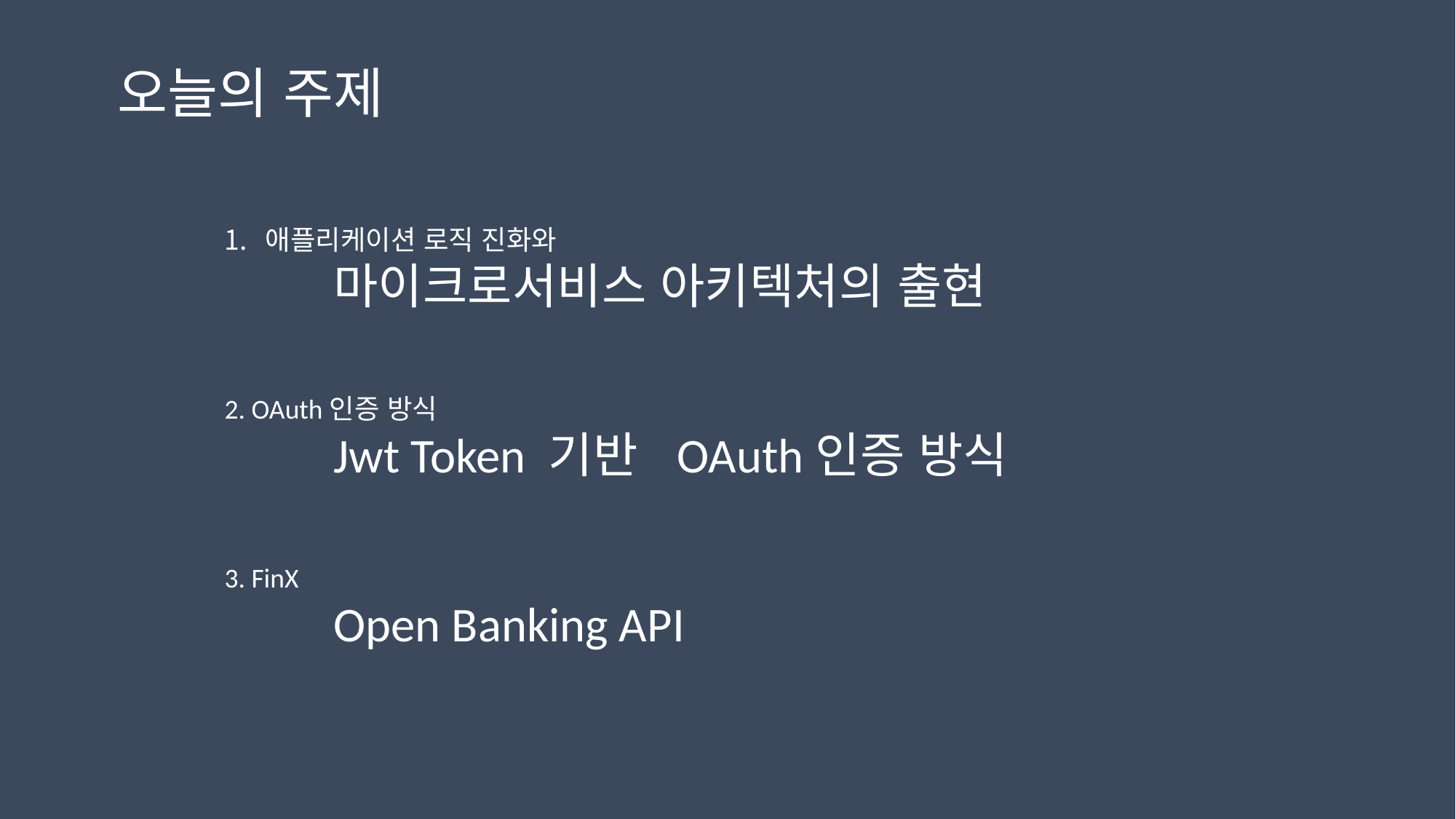

오늘의 주제
애플리케이션 로직 진화와
	마이크로서비스 아키텍처의 출현
2. OAuth인증 방식
	Jwt Token 기반  OAuth인증 방식

3. FinX
	Open Banking API